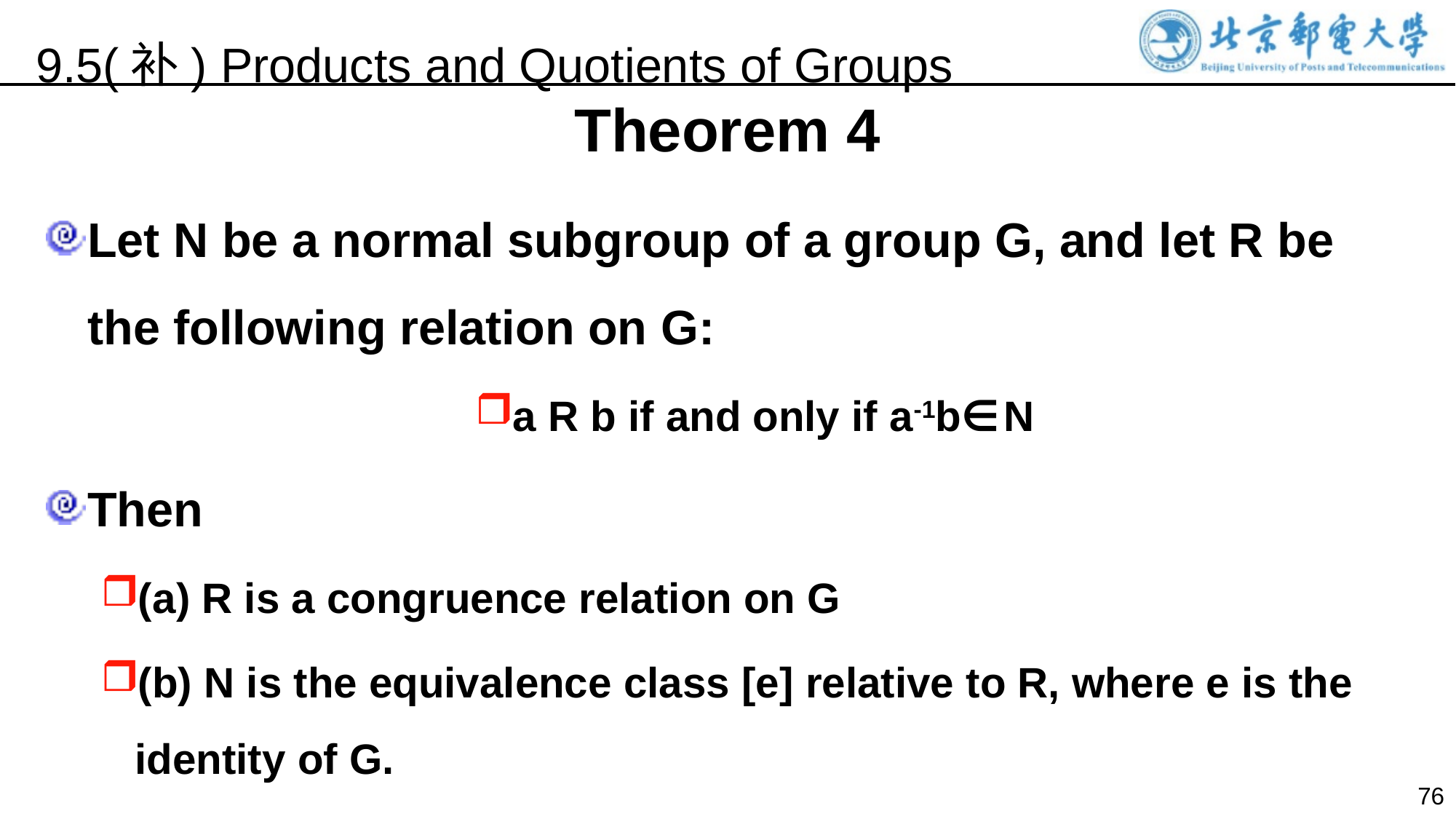

9.5(补) Products and Quotients of Groups
Theorem 4
Let N be a normal subgroup of a group G, and let R be the following relation on G:
a R b if and only if a-1b∈N
Then
(a) R is a congruence relation on G
(b) N is the equivalence class [e] relative to R, where e is the identity of G.